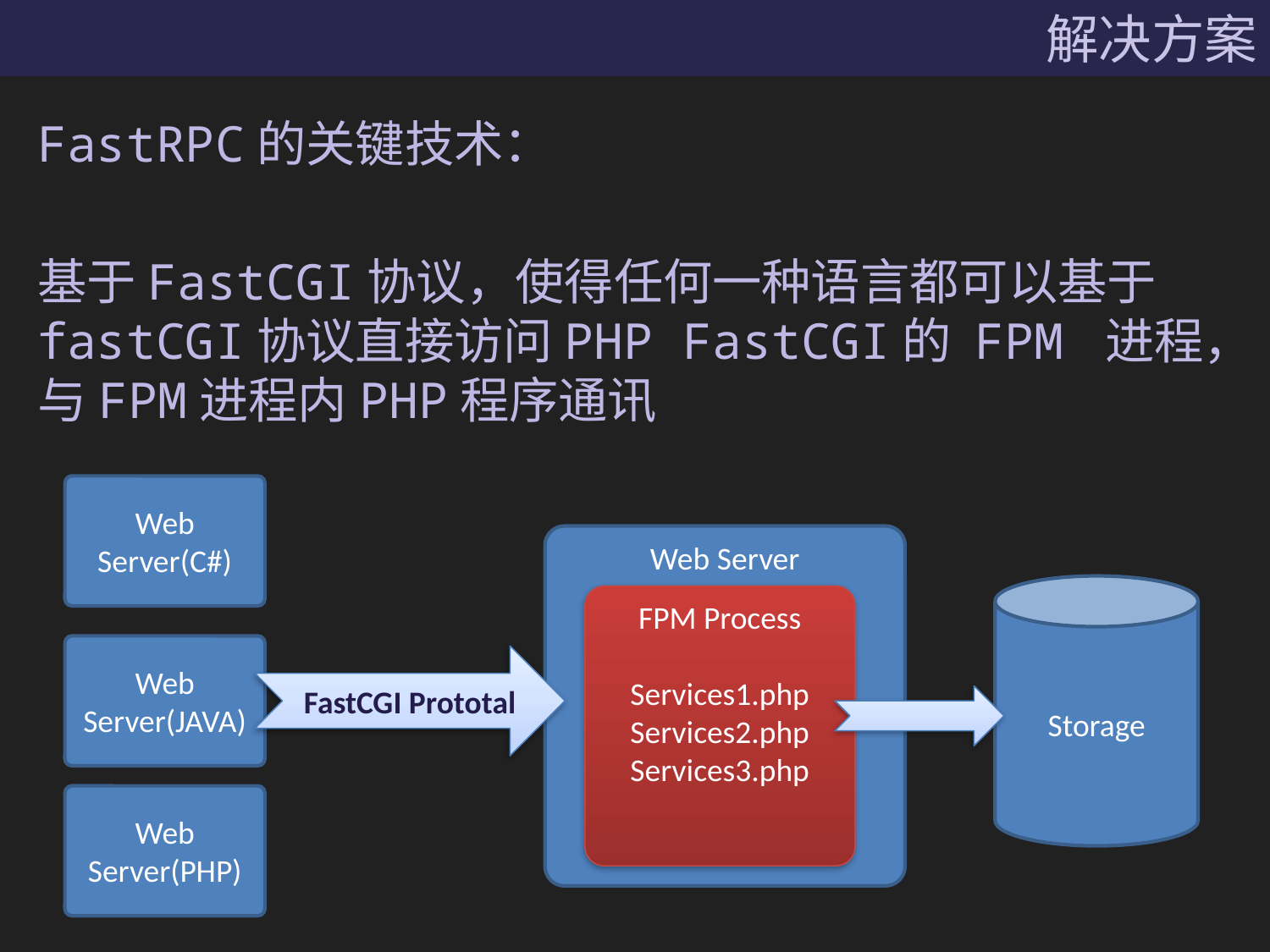

# 解决方案
FastRPC的关键技术：

基于FastCGI协议，使得任何一种语言都可以基于fastCGI协议直接访问PHP FastCGI的 FPM 进程，与FPM进程内PHP程序通讯
Web Server(C#)
Web Server

Storage
FPM Process

Services1.php
Services2.php
Services3.php
Web Server(JAVA)
FastCGI Prototal

Web Server(PHP)